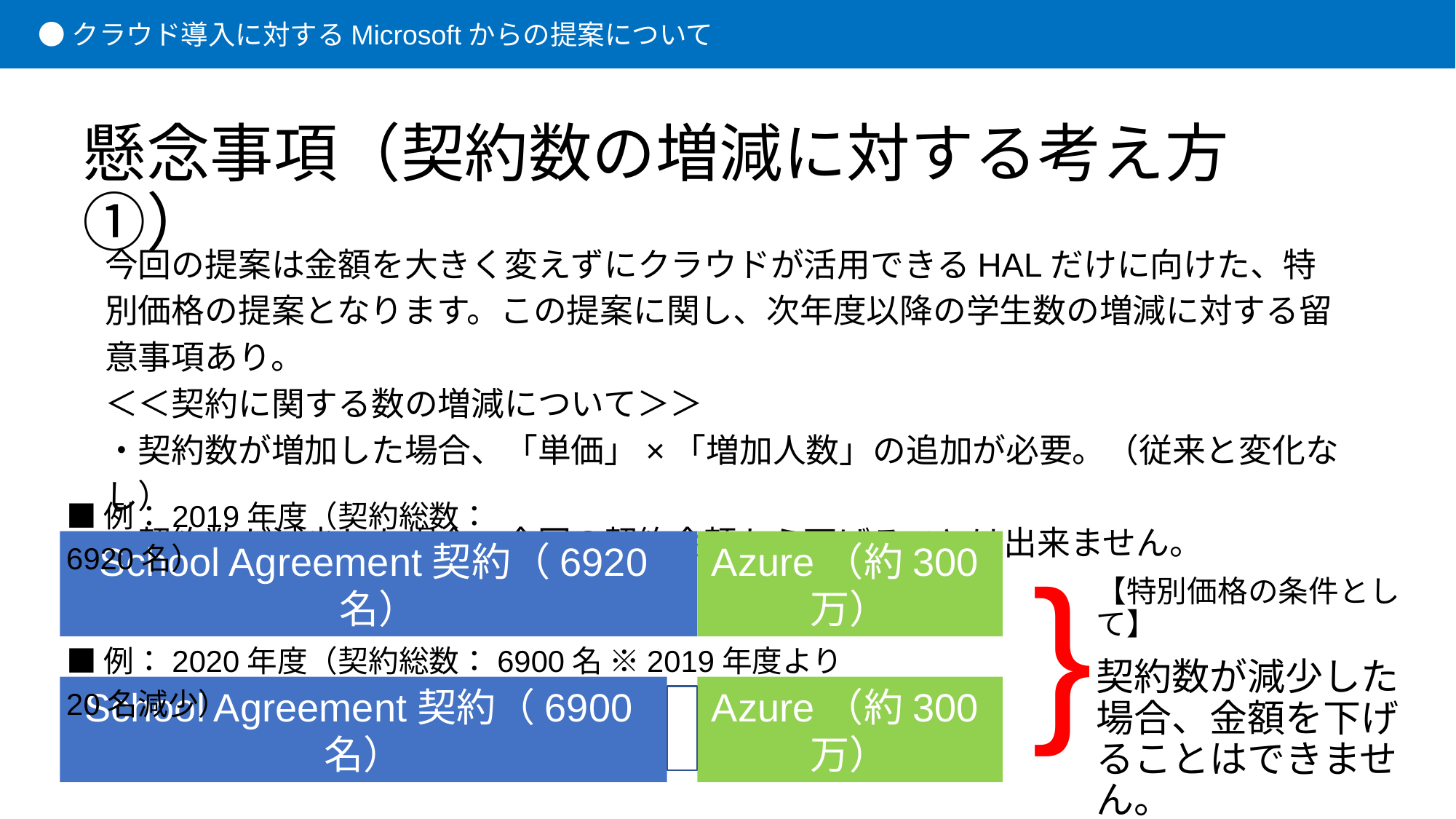

● クラウド導入に対するMicrosoftからの提案について
# 懸念事項（契約数の増減に対する考え方①）
今回の提案は金額を大きく変えずにクラウドが活用できるHALだけに向けた、特別価格の提案となります。この提案に関し、次年度以降の学生数の増減に対する留意事項あり。
＜＜契約に関する数の増減について＞＞
・契約数が増加した場合、「単価」×「増加人数」の追加が必要。（従来と変化なし）
・契約数が減少した場合、今回の契約金額から下げることは出来ません。

■例：2019年度（契約総数：6920名）
School Agreement契約（6920名）
Azure（約300万）
}
【特別価格の条件として】

契約数が減少した場合、金額を下げることはできません。
■例：2020年度（契約総数：6900名 ※2019年度より20名減少）

School Agreement契約（6900名）
Azure（約300万）